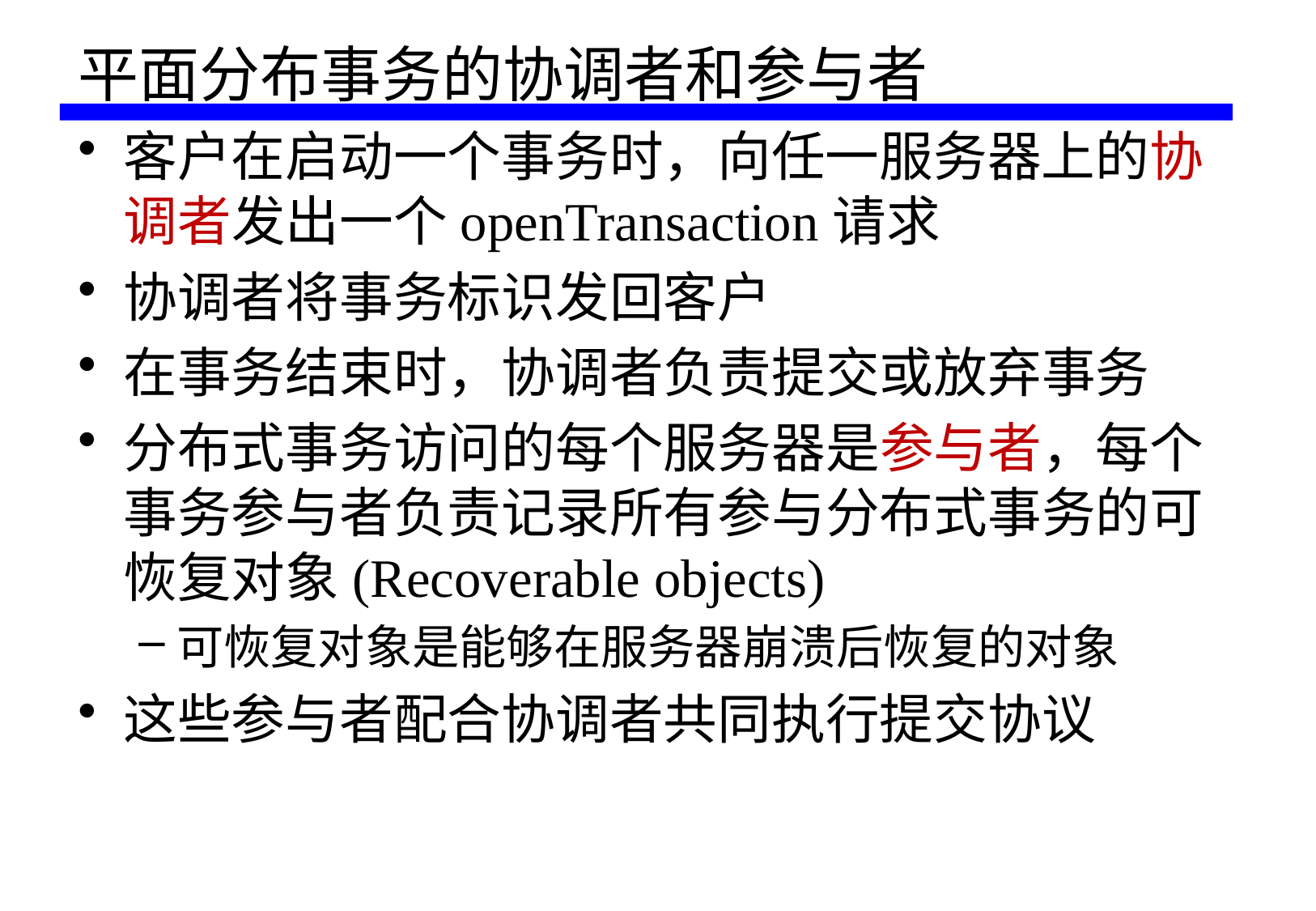

# 平面分布事务的协调者和参与者
客户在启动一个事务时，向任一服务器上的协调者发出一个openTransaction请求
协调者将事务标识发回客户
在事务结束时，协调者负责提交或放弃事务
分布式事务访问的每个服务器是参与者，每个事务参与者负责记录所有参与分布式事务的可恢复对象(Recoverable objects)
可恢复对象是能够在服务器崩溃后恢复的对象
这些参与者配合协调者共同执行提交协议